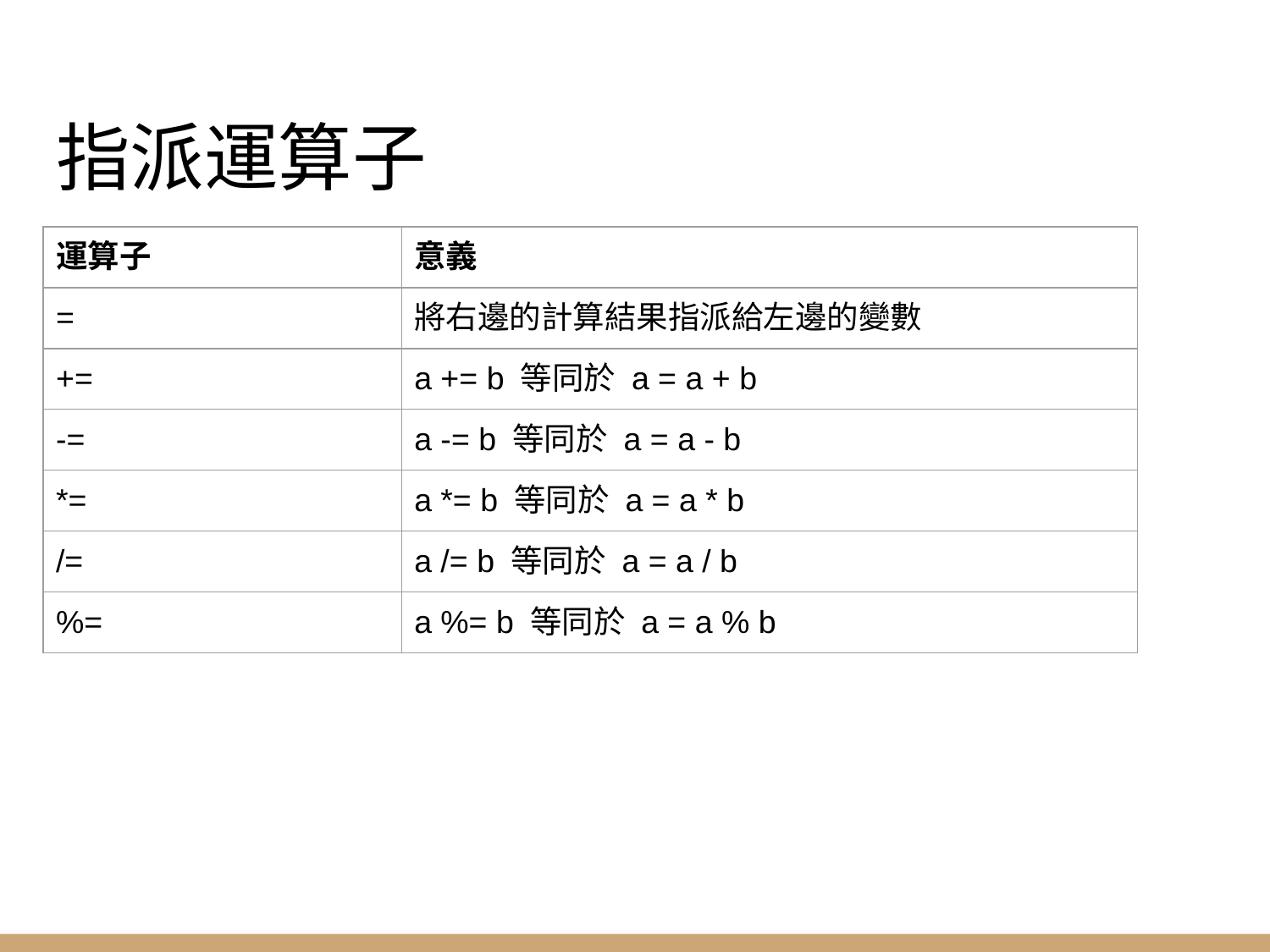

# 指派運算子
| 運算子 | 意義 |
| --- | --- |
| = | 將右邊的計算結果指派給左邊的變數 |
| += | a += b 等同於 a = a + b |
| -= | a -= b 等同於 a = a - b |
| \*= | a \*= b 等同於 a = a \* b |
| /= | a /= b 等同於 a = a / b |
| %= | a %= b 等同於 a = a % b |